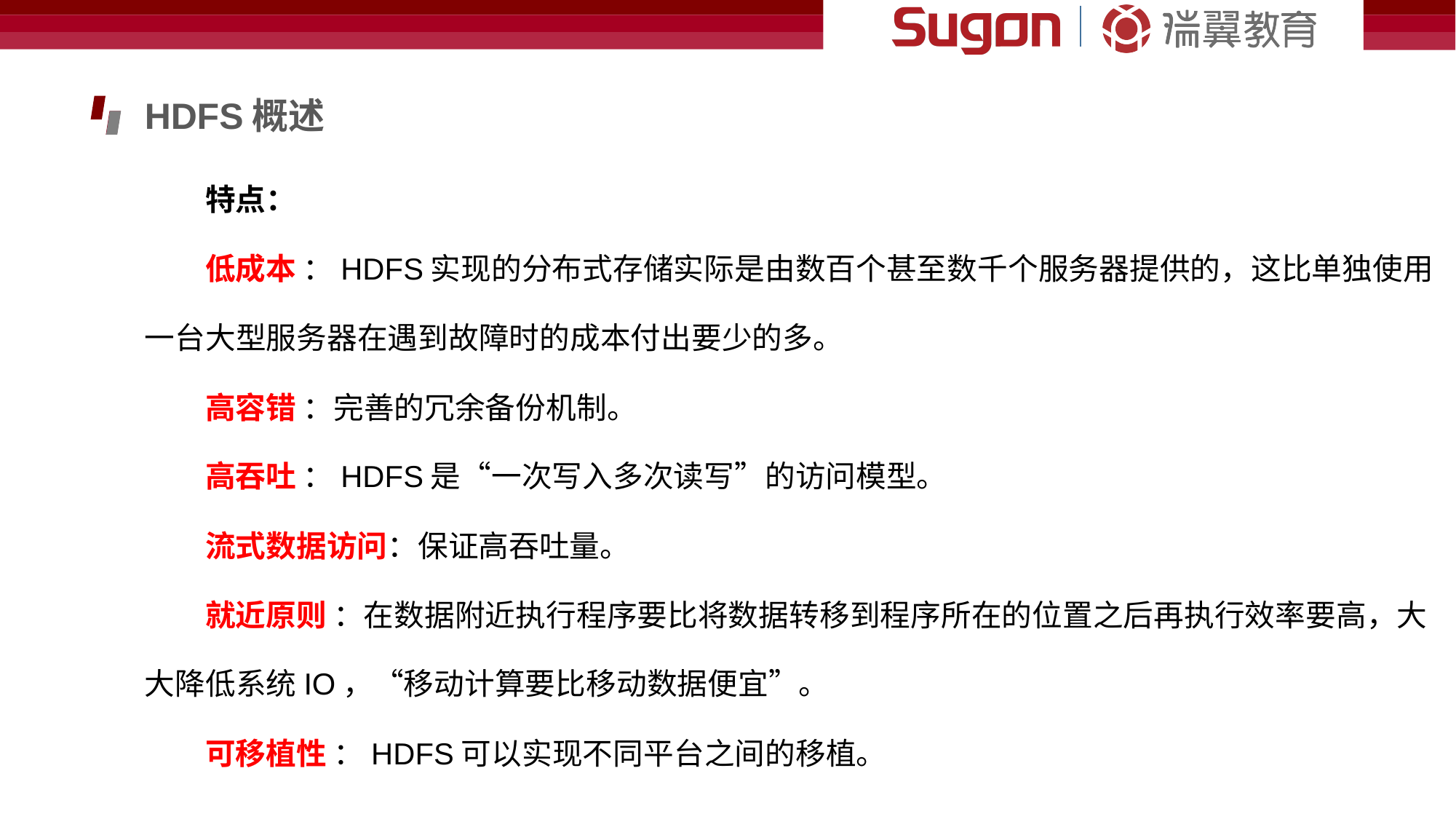

HDFS概述

特点：
低成本 ：HDFS实现的分布式存储实际是由数百个甚至数千个服务器提供的，这比单独使用一台大型服务器在遇到故障时的成本付出要少的多。
高容错 ：完善的冗余备份机制。
高吞吐 ：HDFS是“一次写入多次读写”的访问模型。
流式数据访问：保证高吞吐量。
就近原则 ：在数据附近执行程序要比将数据转移到程序所在的位置之后再执行效率要高，大大降低系统IO，“移动计算要比移动数据便宜”。
可移植性 ：HDFS可以实现不同平台之间的移植。